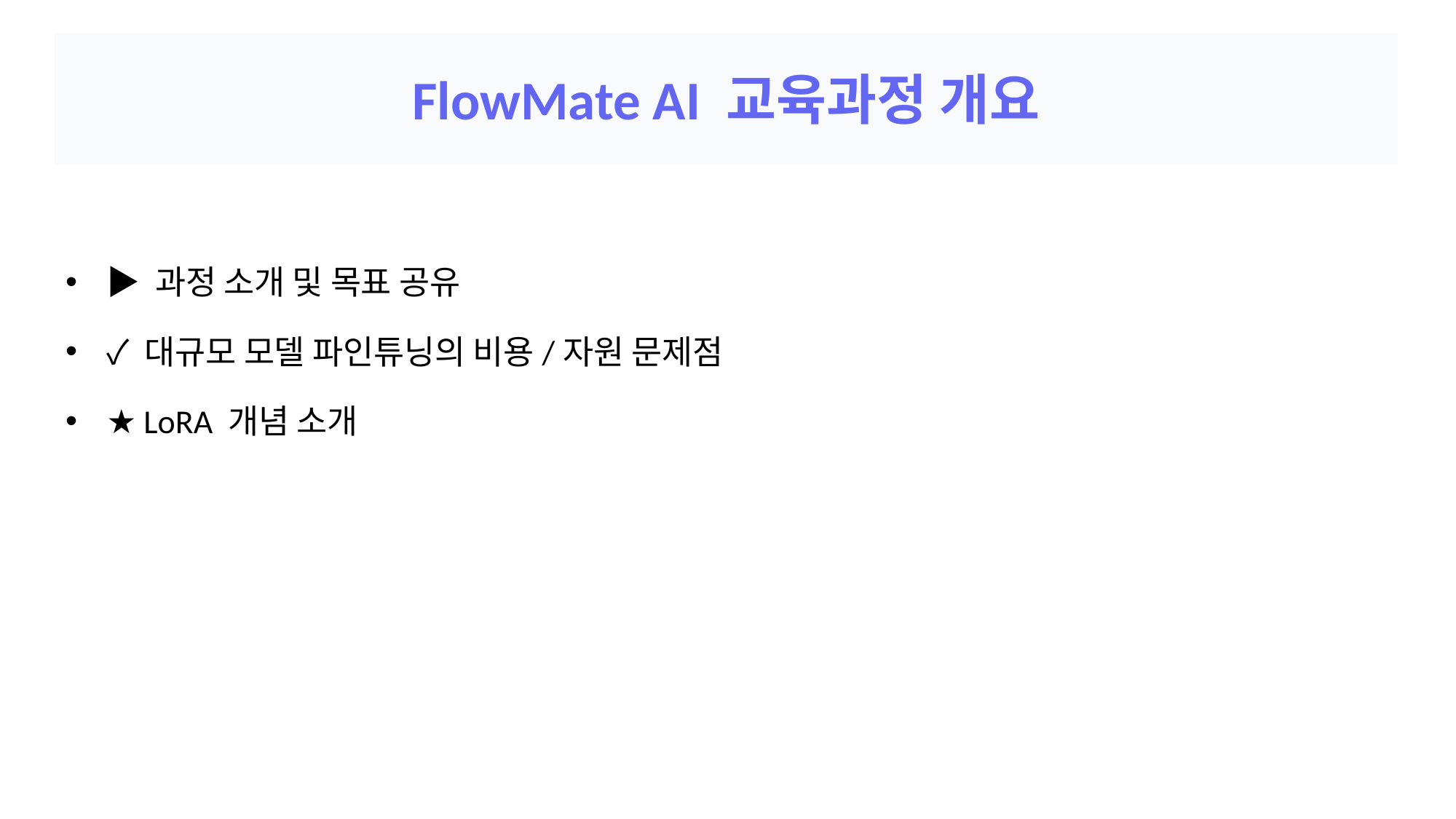

# FlowMate AI 교육과정 개요

▶ 과정 소개 및 목표 공유
✓ 대규모 모델 파인튜닝의 비용/자원 문제점
★ LoRA 개념 소개